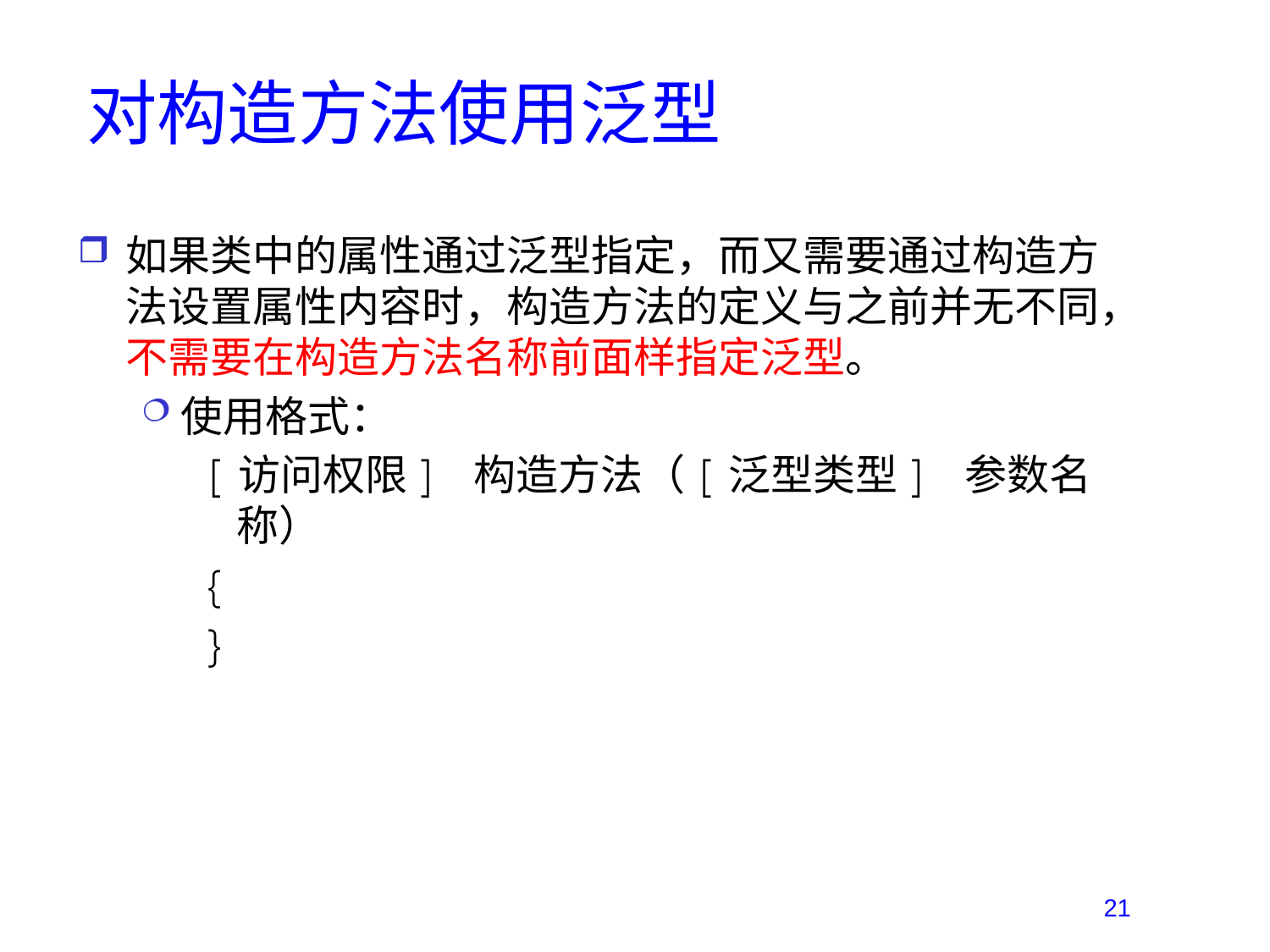

# 对构造方法使用泛型
如果类中的属性通过泛型指定，而又需要通过构造方法设置属性内容时，构造方法的定义与之前并无不同，不需要在构造方法名称前面样指定泛型。
使用格式：
[访问权限] 构造方法（[泛型类型] 参数名称）
{
}
21